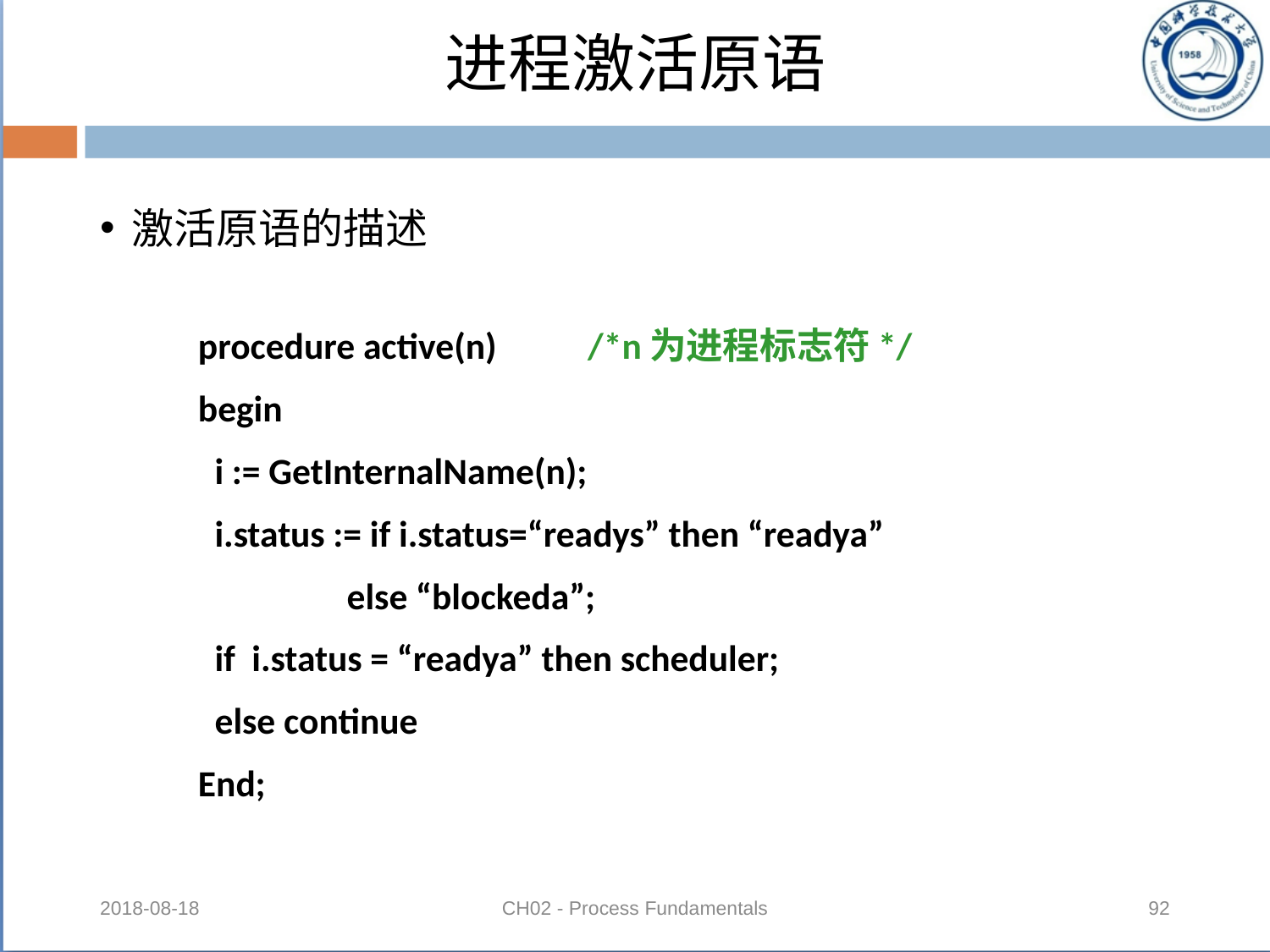

# 进程激活原语
激活原语的描述
procedure active(n)           /*n为进程标志符*/
begin
  i := GetInternalName(n);
  i.status := if i.status=“readys” then “readya”
                  else “blockeda”;
  if  i.status = “readya” then scheduler;
  else continue
End;
2018-08-18
CH02 - Process Fundamentals
92